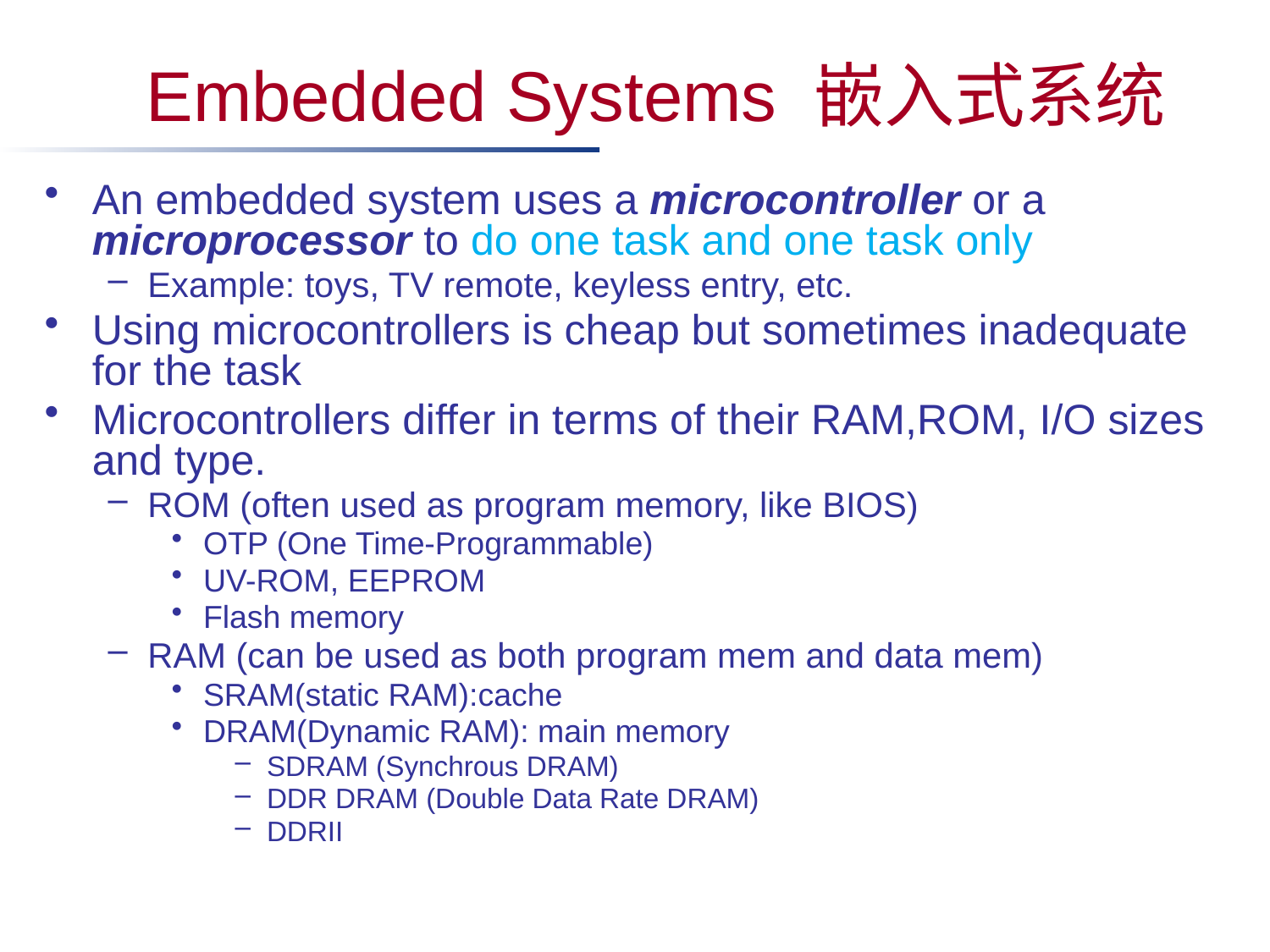

# Embedded Systems 嵌入式系统
An embedded system uses a microcontroller or a microprocessor to do one task and one task only
Example: toys, TV remote, keyless entry, etc.
Using microcontrollers is cheap but sometimes inadequate for the task
Microcontrollers differ in terms of their RAM,ROM, I/O sizes and type.
ROM (often used as program memory, like BIOS)
OTP (One Time-Programmable)
UV-ROM, EEPROM
Flash memory
RAM (can be used as both program mem and data mem)
SRAM(static RAM):cache
DRAM(Dynamic RAM): main memory
SDRAM (Synchrous DRAM)
DDR DRAM (Double Data Rate DRAM)
DDRII